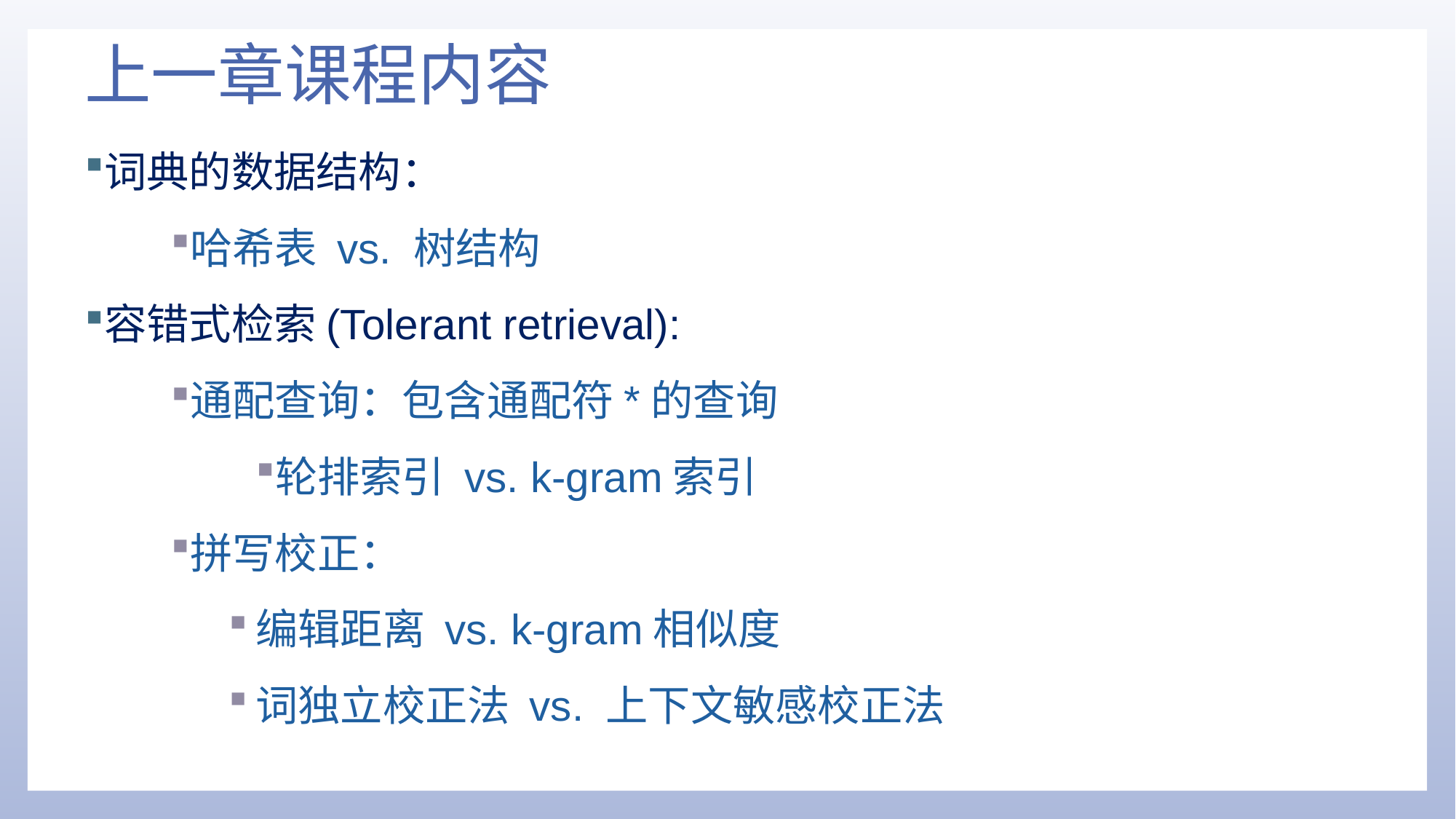

# 上一章课程内容
词典的数据结构：
哈希表 vs. 树结构
容错式检索(Tolerant retrieval):
通配查询：包含通配符*的查询
轮排索引 vs. k-gram索引
拼写校正：
编辑距离 vs. k-gram相似度
词独立校正法 vs. 上下文敏感校正法